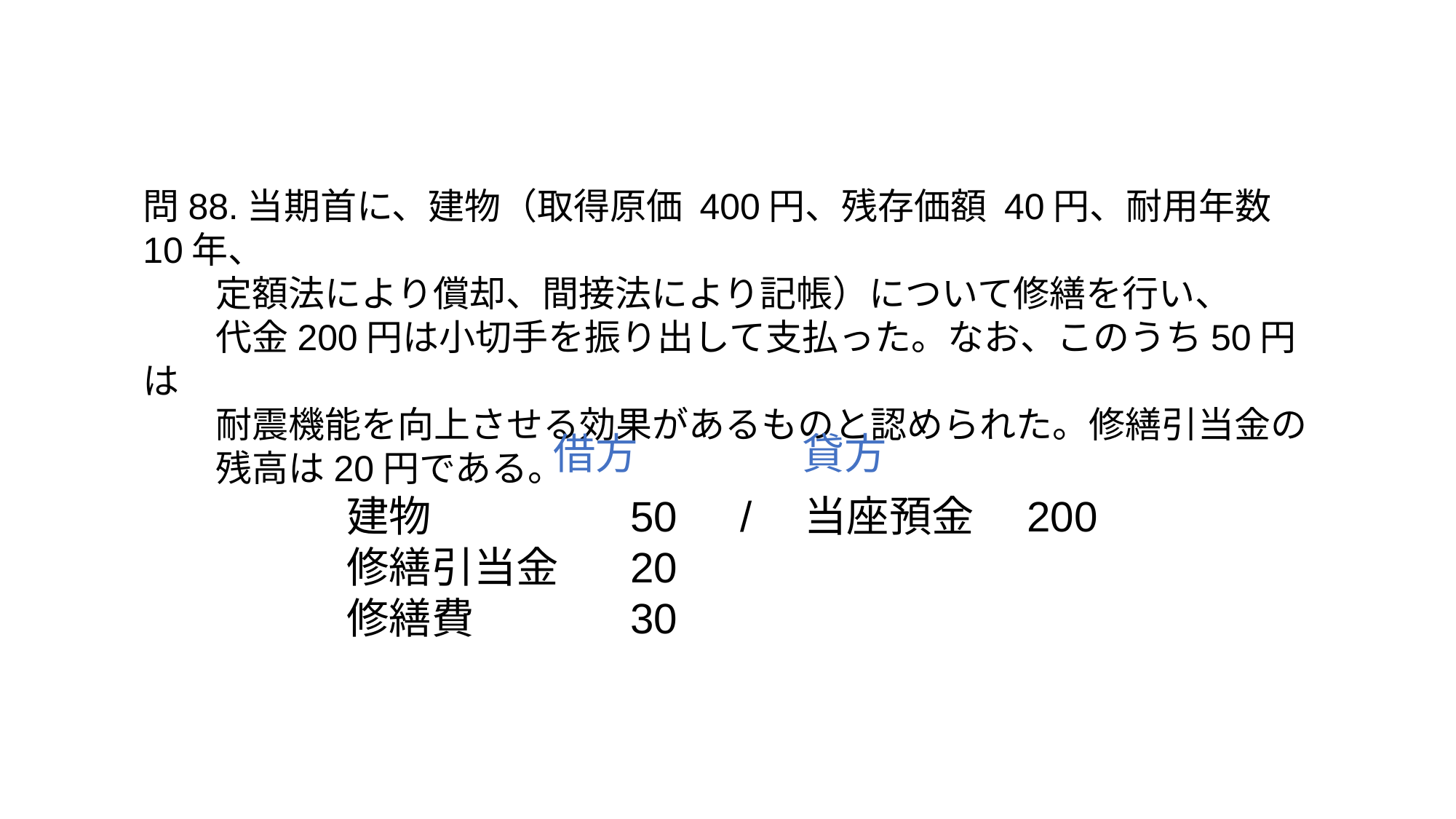

問88.当期首に、建物（取得原価 400円、残存価額 40円、耐用年数10年、
　　定額法により償却、間接法により記帳）について修繕を行い、
　　代金200円は小切手を振り出して支払った。なお、このうち50円は
　　耐震機能を向上させる効果があるものと認められた。修繕引当金の
　　残高は20円である。
借方
貸方
建物　　　　  50　/　当座預金　200
修繕引当金　  20
修繕費　　　  30